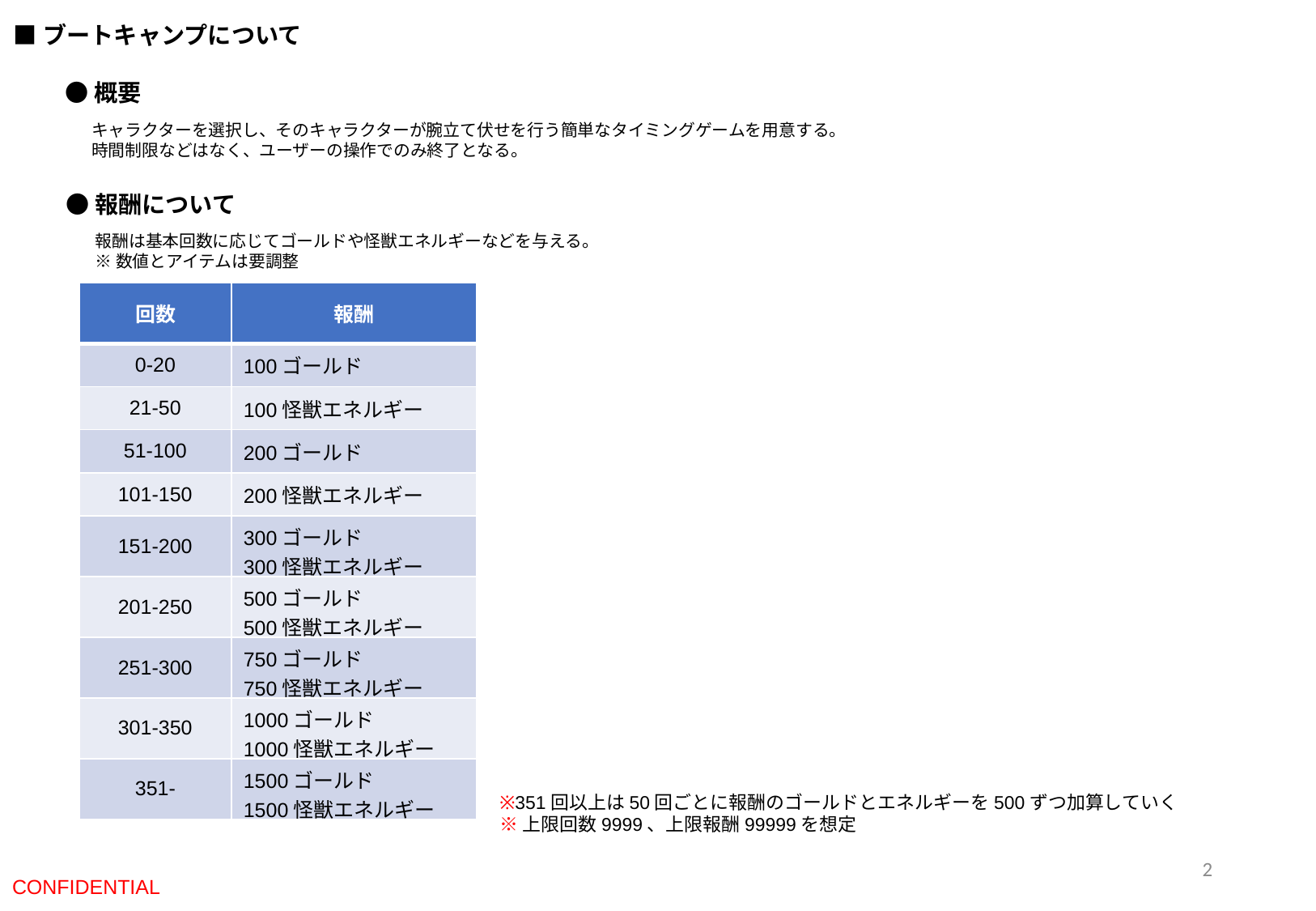

■ブートキャンプについて
●概要
キャラクターを選択し、そのキャラクターが腕立て伏せを行う簡単なタイミングゲームを用意する。
時間制限などはなく、ユーザーの操作でのみ終了となる。
●報酬について
報酬は基本回数に応じてゴールドや怪獣エネルギーなどを与える。
※数値とアイテムは要調整
| 回数 | 報酬 |
| --- | --- |
| 0-20 | 100ゴールド |
| 21-50 | 100怪獣エネルギー |
| 51-100 | 200ゴールド |
| 101-150 | 200怪獣エネルギー |
| 151-200 | 300ゴールド 300怪獣エネルギー |
| 201-250 | 500ゴールド 500怪獣エネルギー |
| 251-300 | 750ゴールド 750怪獣エネルギー |
| 301-350 | 1000ゴールド 1000怪獣エネルギー |
| 351- | 1500ゴールド 1500怪獣エネルギー |
※351回以上は50回ごとに報酬のゴールドとエネルギーを500ずつ加算していく
※上限回数9999、上限報酬99999を想定
2
CONFIDENTIAL